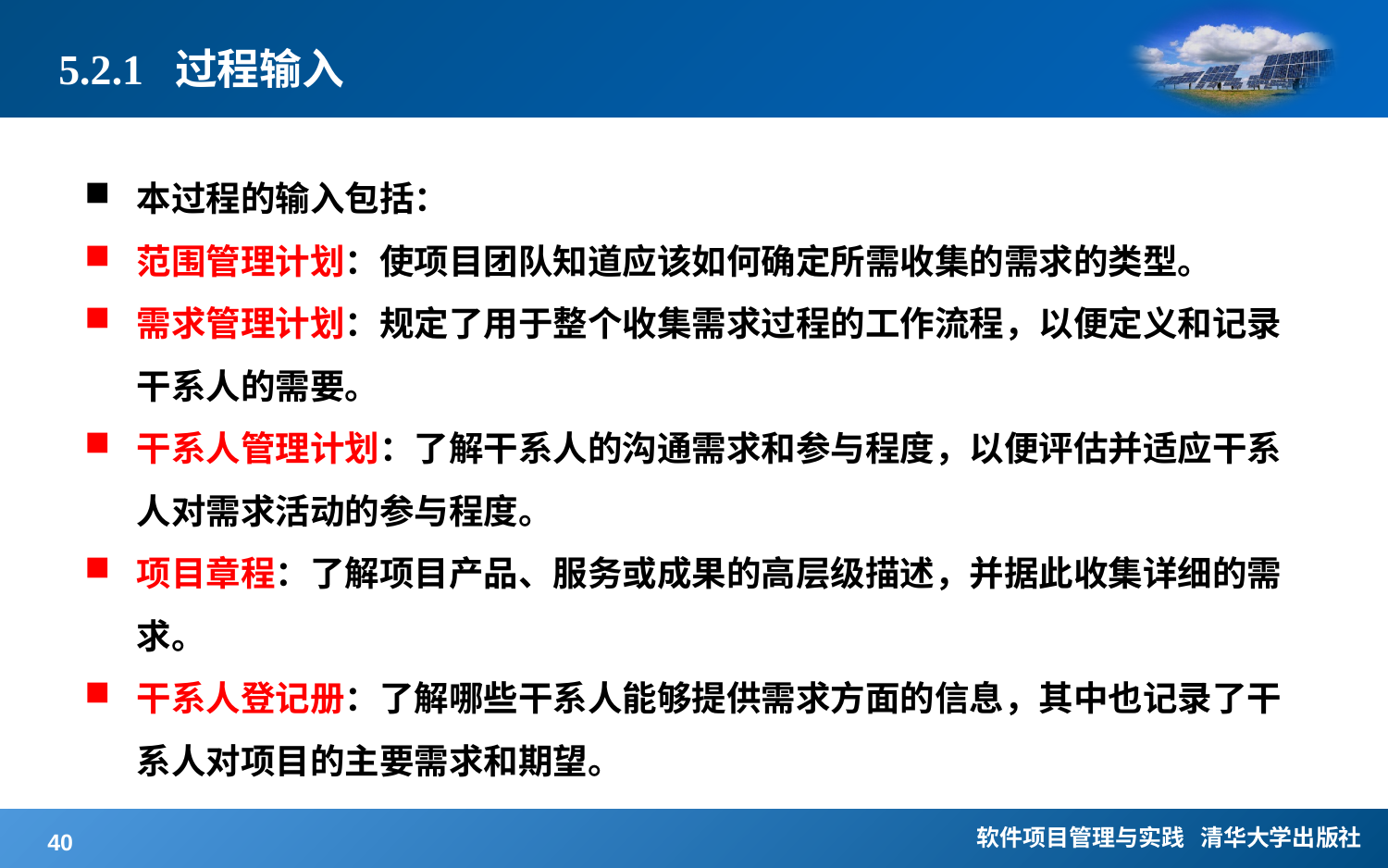

# 5.2.1  过程输入
本过程的输入包括：
范围管理计划：使项目团队知道应该如何确定所需收集的需求的类型。
需求管理计划：规定了用于整个收集需求过程的工作流程，以便定义和记录干系人的需要。
干系人管理计划：了解干系人的沟通需求和参与程度，以便评估并适应干系人对需求活动的参与程度。
项目章程：了解项目产品、服务或成果的高层级描述，并据此收集详细的需求。
干系人登记册：了解哪些干系人能够提供需求方面的信息，其中也记录了干系人对项目的主要需求和期望。